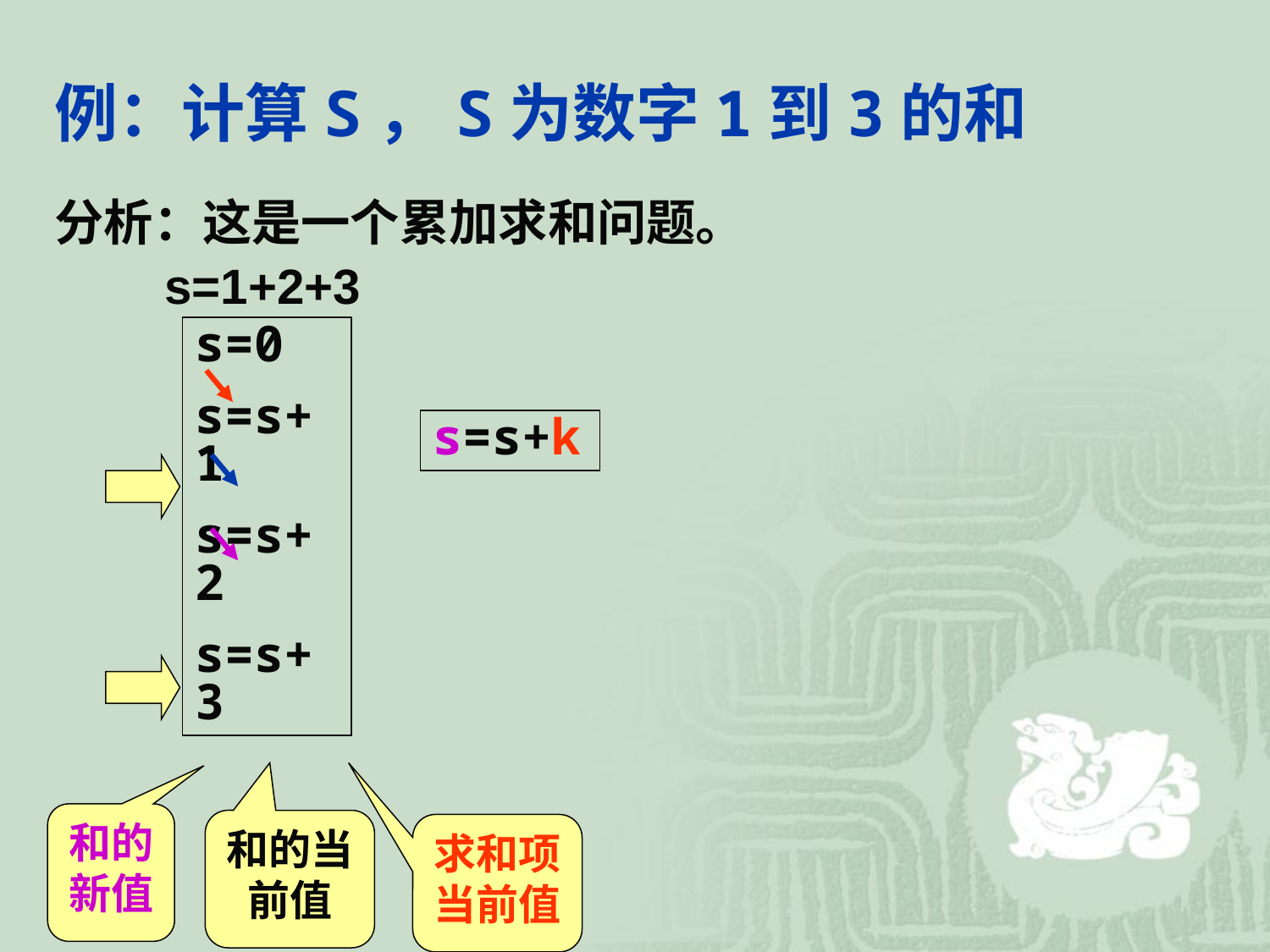

# 例：计算S，S为数字1到3的和
分析：这是一个累加求和问题。
        s=1+2+3
s=0
s=s+1
s=s+2
s=s+3

s=s+k

和的新值
和的当前值
求和项当前值